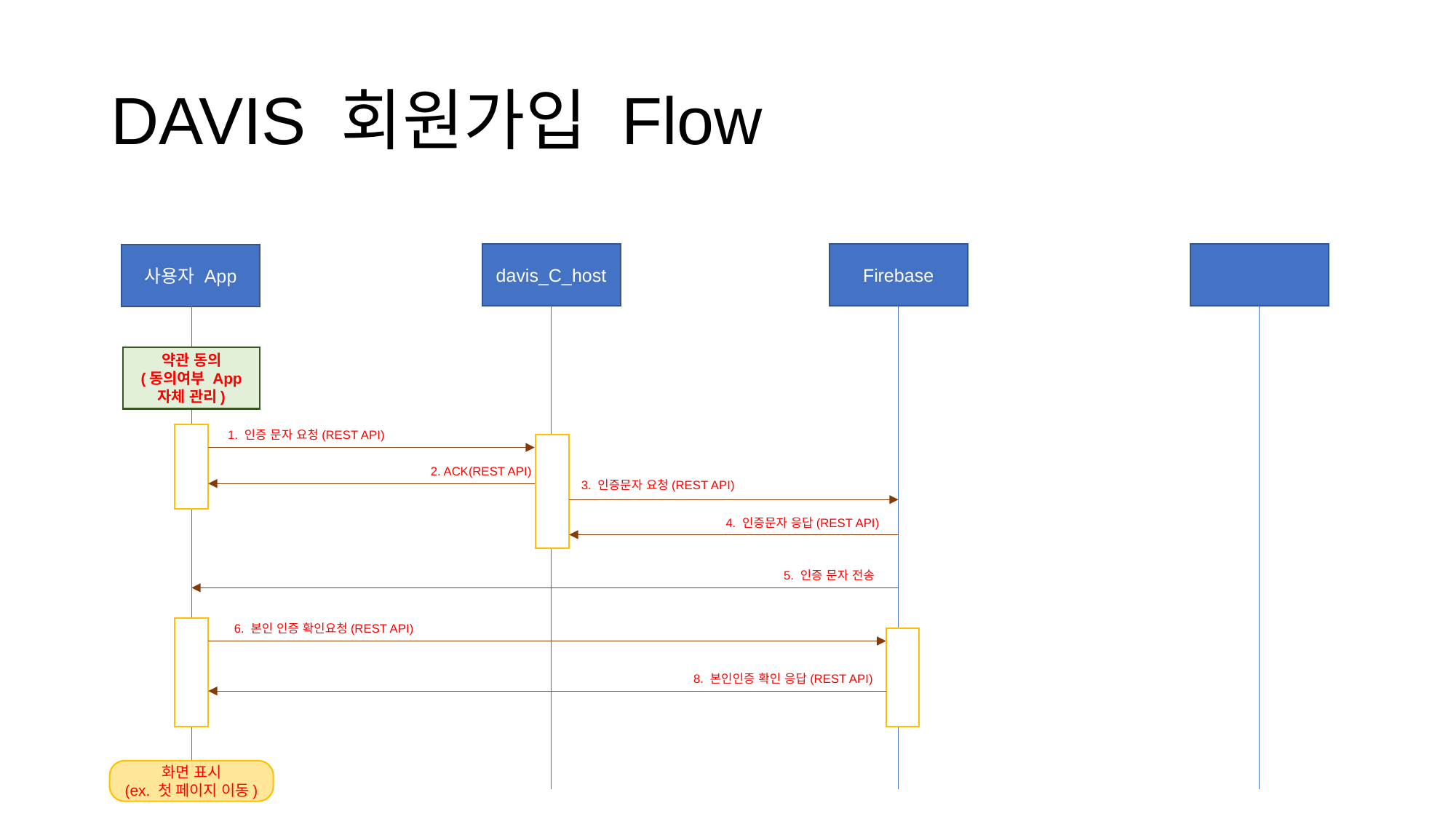

# DAVIS 회원가입 Flow
davis_C_host
Firebase

사용자 App
약관 동의
(동의여부 App 자체 관리)
1. 인증 문자 요청(REST API)

2. ACK(REST API)
3. 인증문자 요청(REST API)
4. 인증문자 응답(REST API)
5. 인증 문자 전송
6. 본인 인증 확인요청(REST API)

8. 본인인증 확인 응답(REST API)
화면 표시
(ex. 첫 페이지 이동)